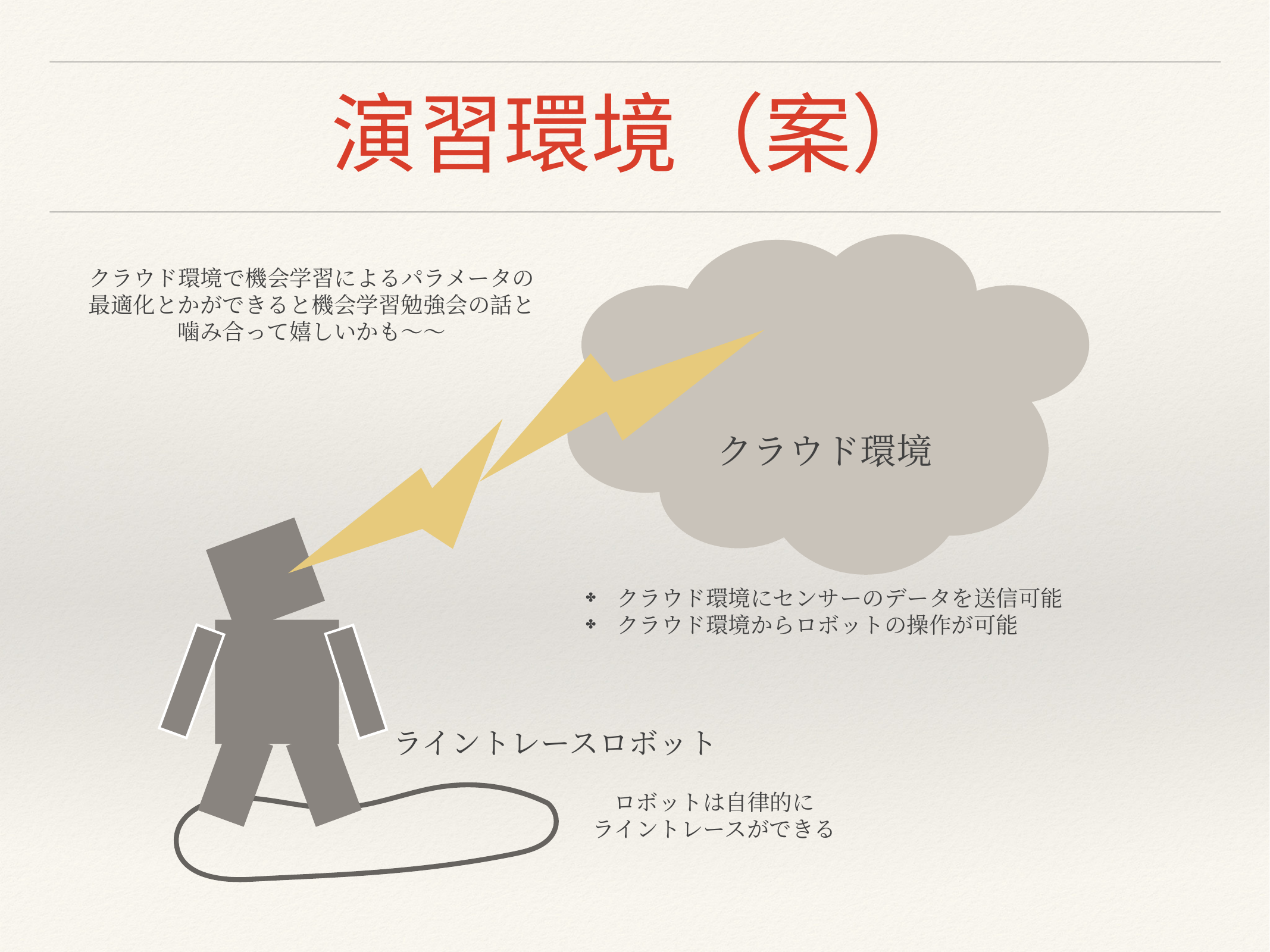

# 演習環境（案）

クラウド環境で機会学習によるパラメータの最適化とかができると機会学習勉強会の話と噛み合って嬉しいかも〜〜

クラウド環境

クラウド環境にセンサーのデータを送信可能
クラウド環境からロボットの操作が可能
ライントレースロボット
ロボットは自律的に
ライントレースができる